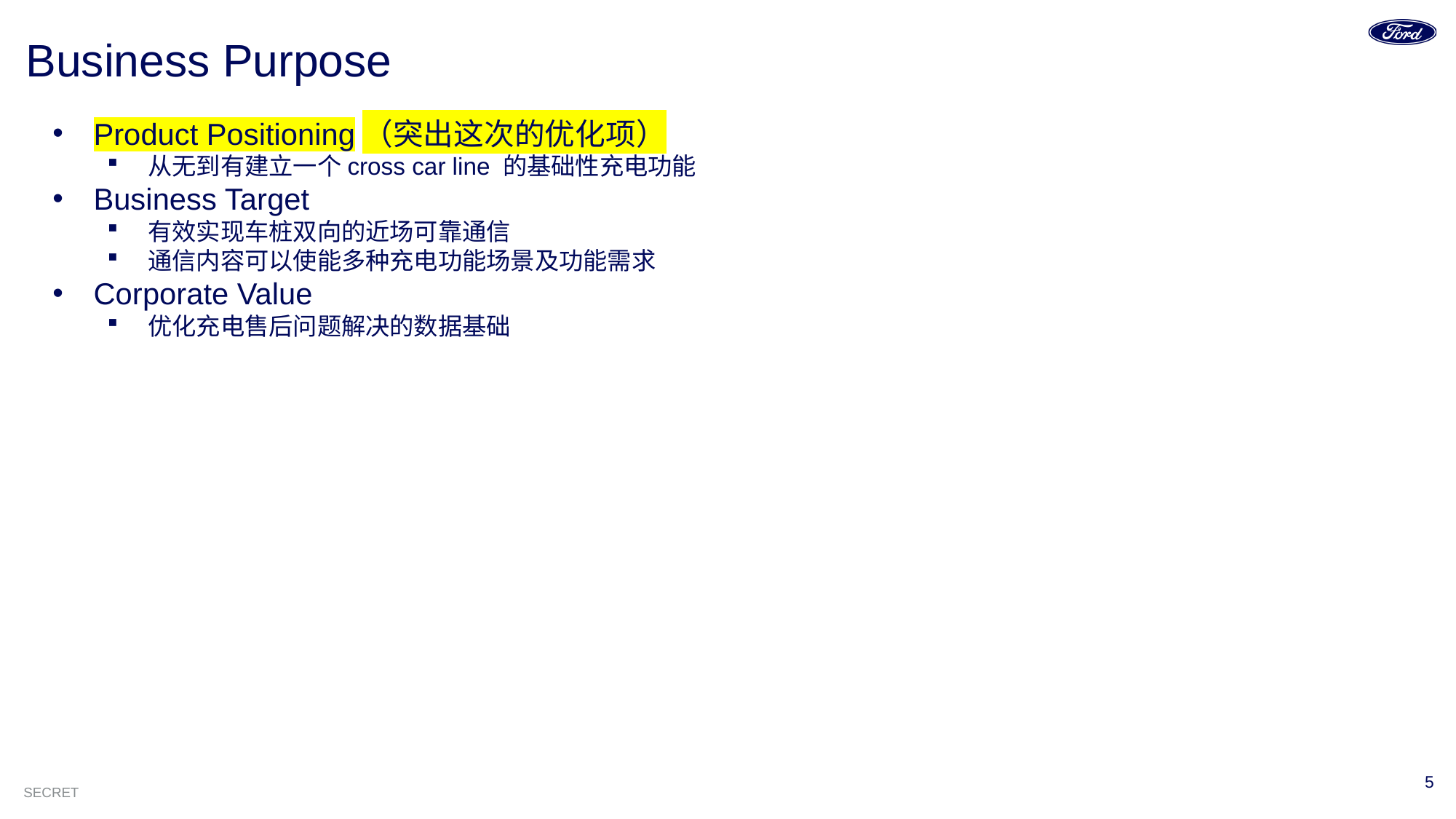

# Business Purpose
Product Positioning（突出这次的优化项）
从无到有建立一个cross car line 的基础性充电功能
Business Target
有效实现车桩双向的近场可靠通信
通信内容可以使能多种充电功能场景及功能需求
Corporate Value
优化充电售后问题解决的数据基础